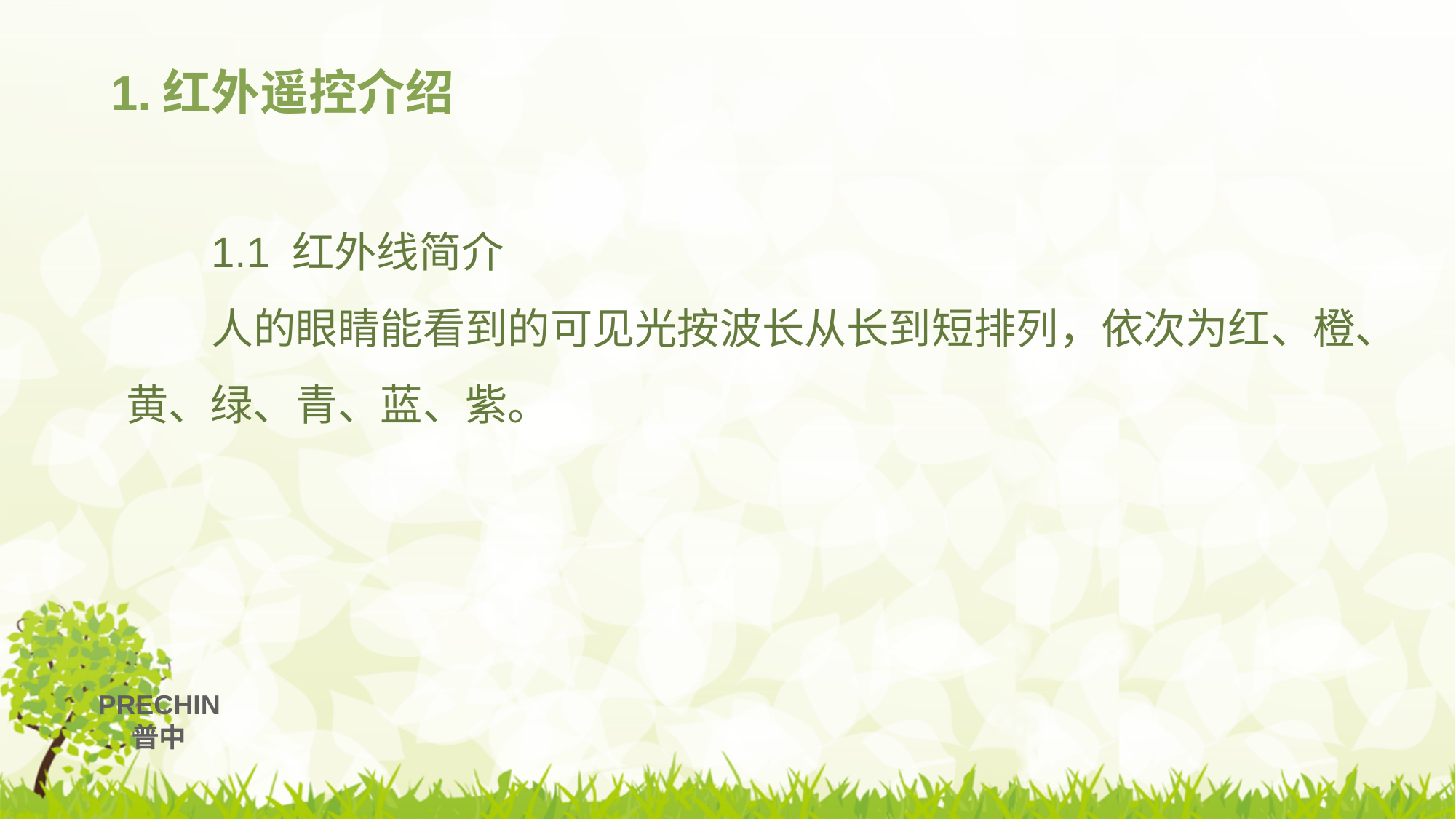

# 1.红外遥控介绍

1.1 红外线简介
人的眼睛能看到的可见光按波长从长到短排列，依次为红、橙、黄、绿、青、蓝、紫。